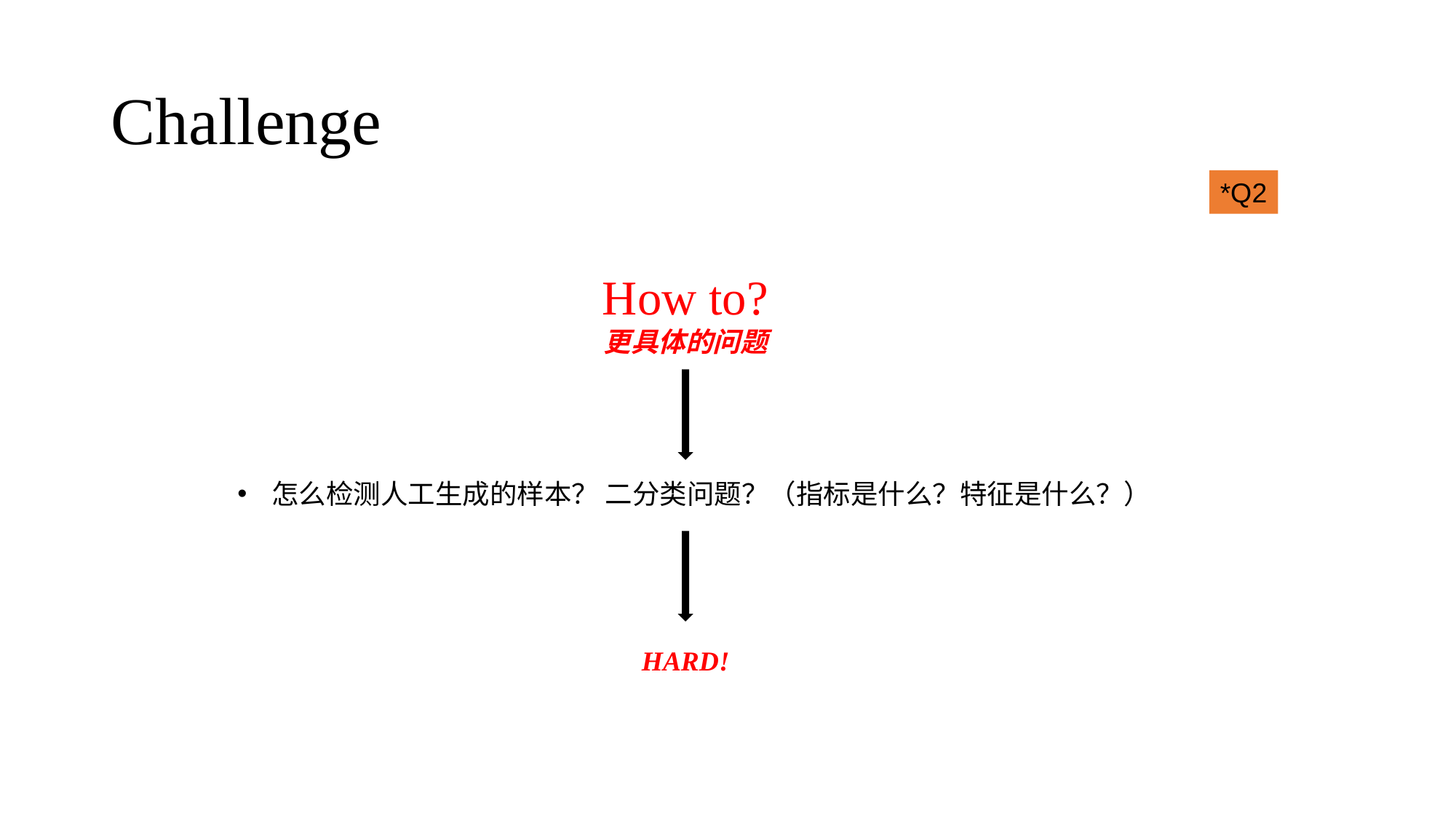

# Challenge
*Q2
How to?
更具体的问题

怎么检测人工生成的样本？ 二分类问题？（指标是什么？特征是什么？）

HARD!